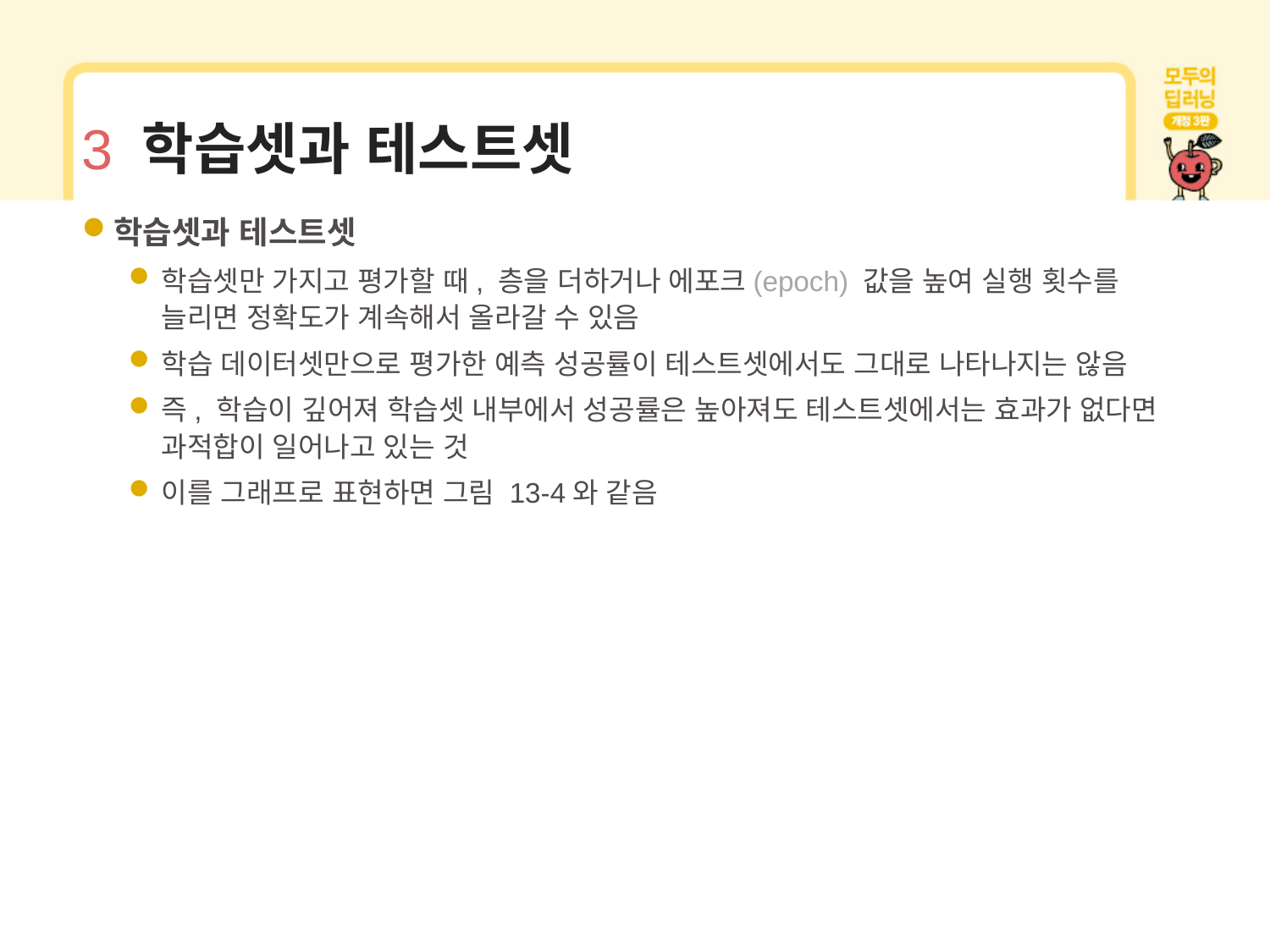

# 3 학습셋과 테스트셋
학습셋과 테스트셋
학습셋만 가지고 평가할 때, 층을 더하거나 에포크(epoch) 값을 높여 실행 횟수를 늘리면 정확도가 계속해서 올라갈 수 있음
학습 데이터셋만으로 평가한 예측 성공률이 테스트셋에서도 그대로 나타나지는 않음
즉, 학습이 깊어져 학습셋 내부에서 성공률은 높아져도 테스트셋에서는 효과가 없다면 과적합이 일어나고 있는 것
이를 그래프로 표현하면 그림 13-4와 같음